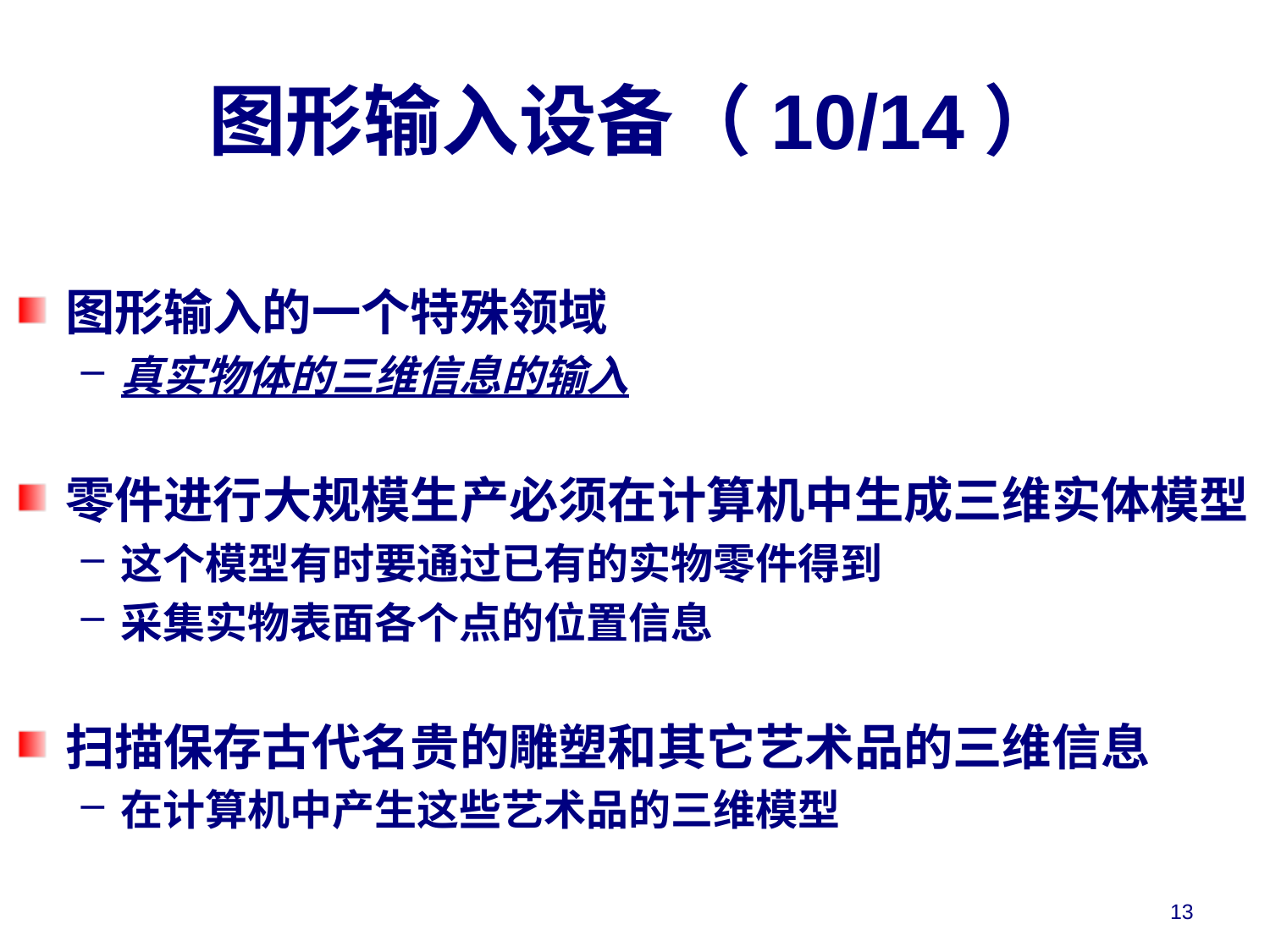

# 图形输入设备（10/14）
图形输入的一个特殊领域
真实物体的三维信息的输入

零件进行大规模生产必须在计算机中生成三维实体模型
这个模型有时要通过已有的实物零件得到
采集实物表面各个点的位置信息

扫描保存古代名贵的雕塑和其它艺术品的三维信息
在计算机中产生这些艺术品的三维模型
13